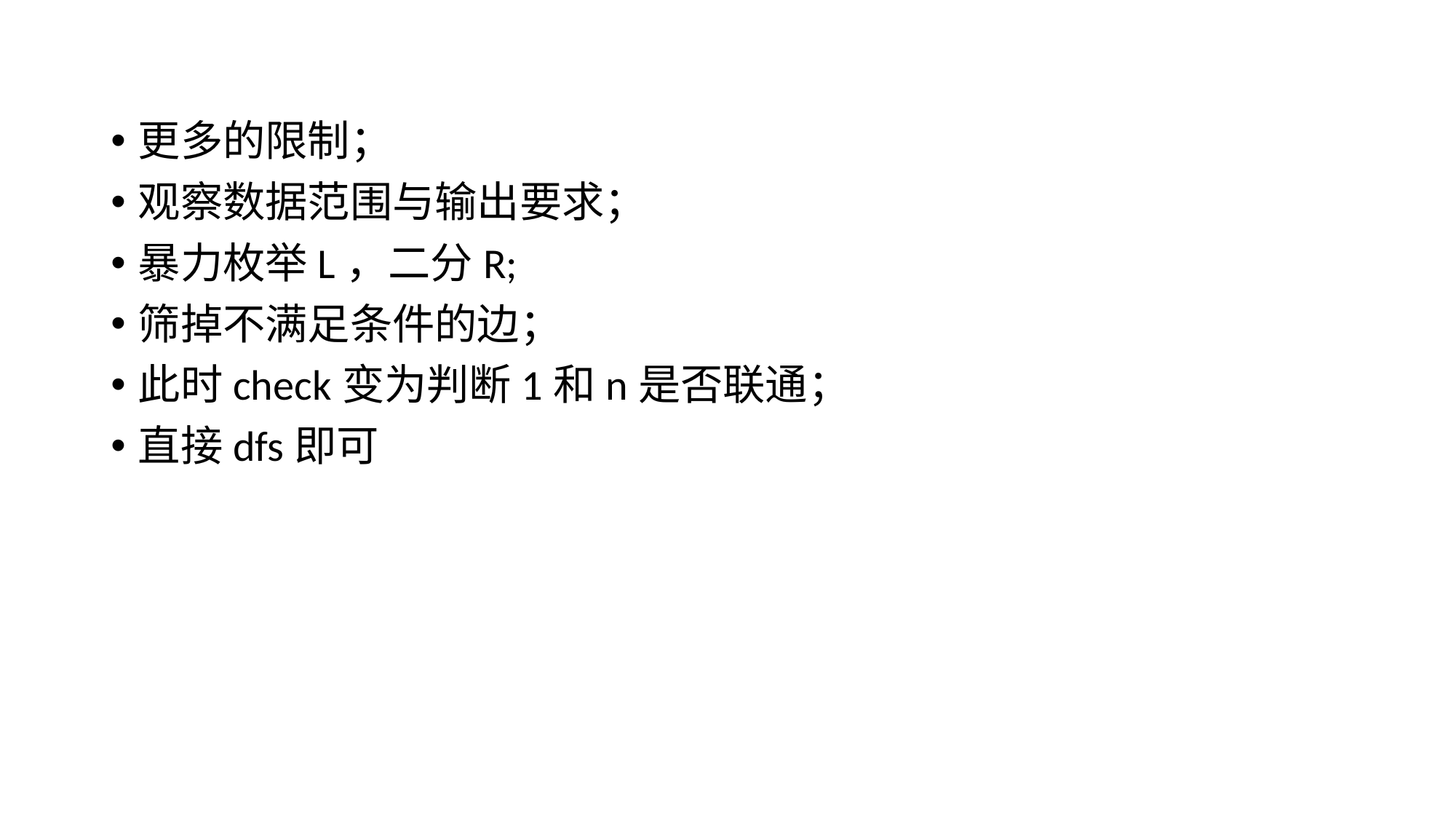

更多的限制；
观察数据范围与输出要求；
暴力枚举L，二分R;
筛掉不满足条件的边；
此时check变为判断1和n是否联通；
直接dfs即可